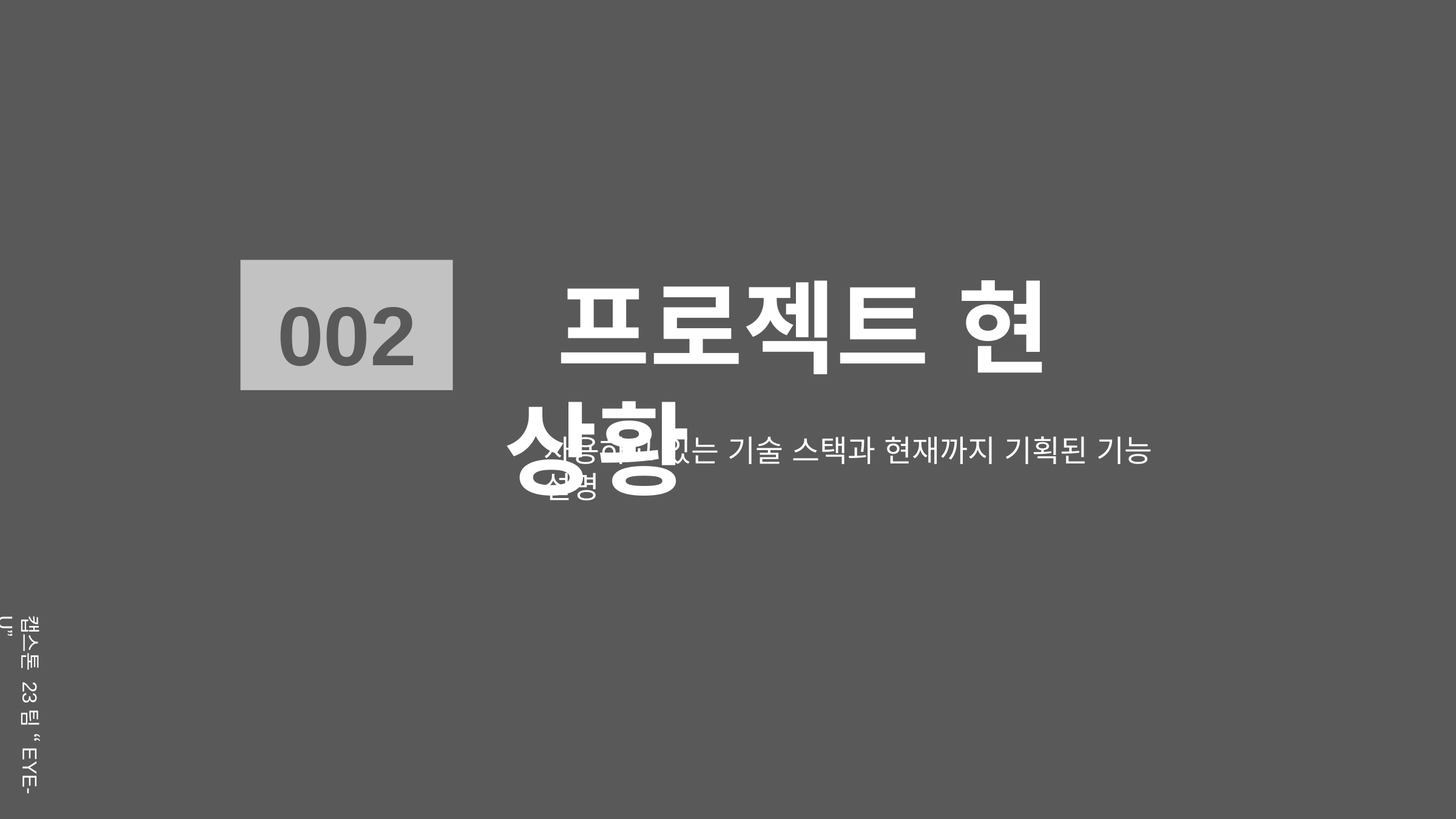

002
 프로젝트 현 상황
사용하고 있는 기술 스택과 현재까지 기획된 기능 설명
캡스톤 23팀 “EYE-U”